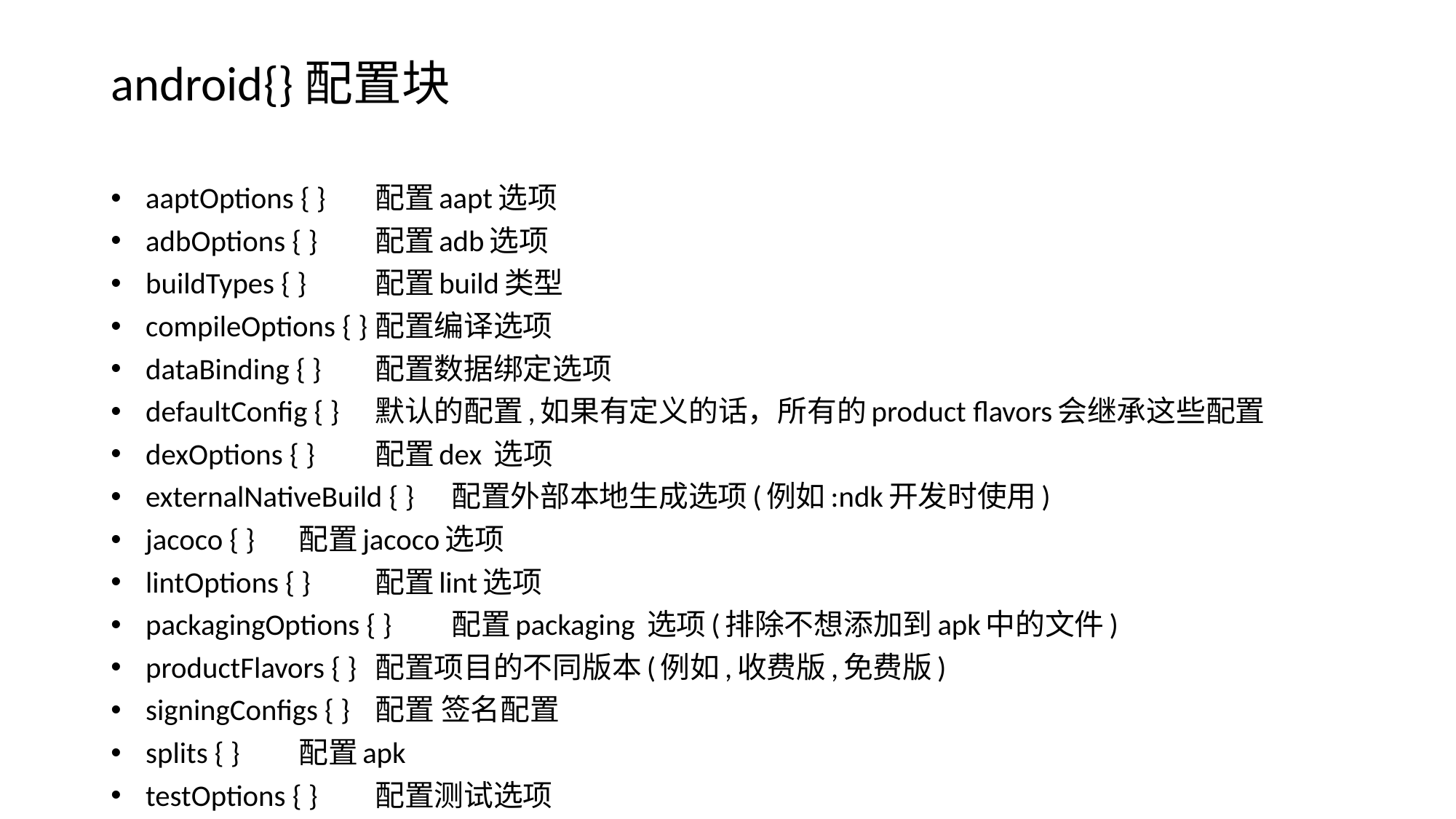

# android{}配置块

aaptOptions { }	配置aapt选项
adbOptions { }	配置adb选项
buildTypes { }	配置build类型
compileOptions { }	配置编译选项
dataBinding { }	配置数据绑定选项
defaultConfig { }	默认的配置,如果有定义的话，所有的product flavors会继承这些配置
dexOptions { }	配置dex 选项
externalNativeBuild { }	配置外部本地生成选项(例如:ndk开发时使用)
jacoco { }	配置jacoco选项
lintOptions { }	配置lint选项
packagingOptions { }	配置packaging 选项(排除不想添加到apk中的文件)
productFlavors { }	配置项目的不同版本(例如,收费版,免费版)
signingConfigs { }	配置 签名配置
splits { }	配置apk
testOptions { }	配置测试选项